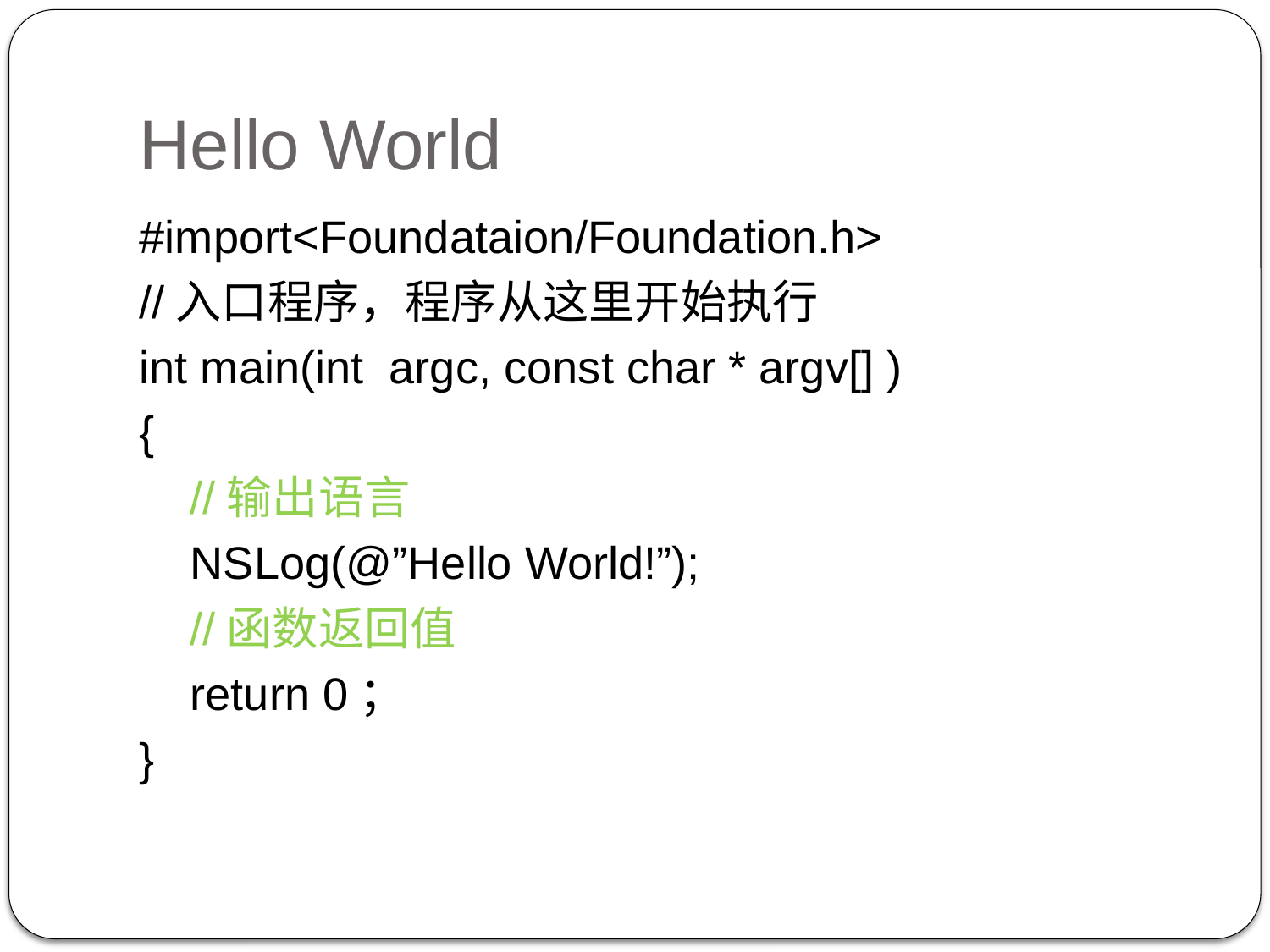

# Hello World
#import<Foundataion/Foundation.h>
//入口程序，程序从这里开始执行
int main(int  argc, const char * argv[] )
{
    //输出语言
    NSLog(@”Hello World!”);
    //函数返回值
    return 0；
}